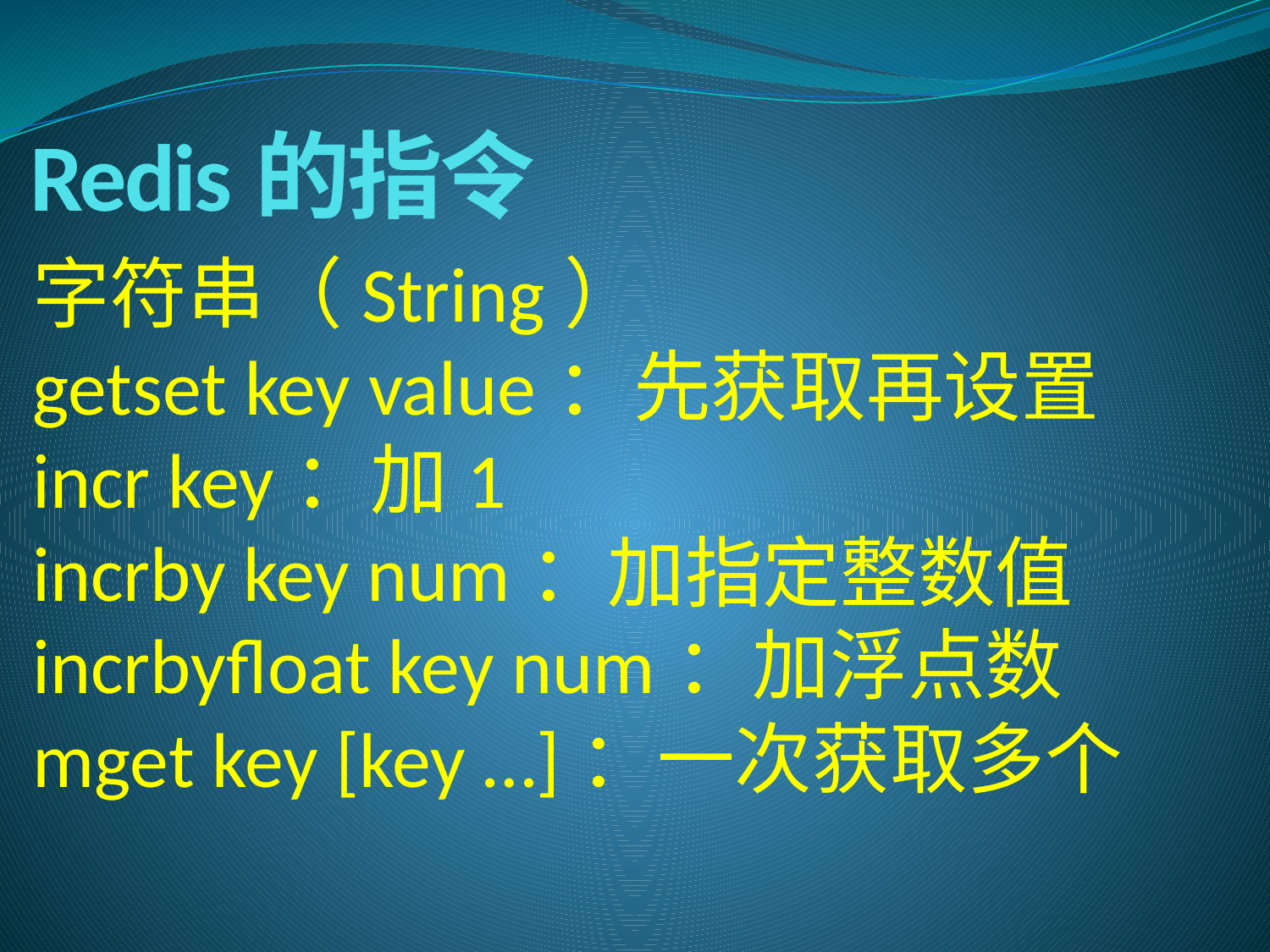

# Redis的指令
字符串（String）
getset key value：先获取再设置
incr key：加1
incrby key num：加指定整数值
incrbyfloat key num：加浮点数
mget key [key …]：一次获取多个